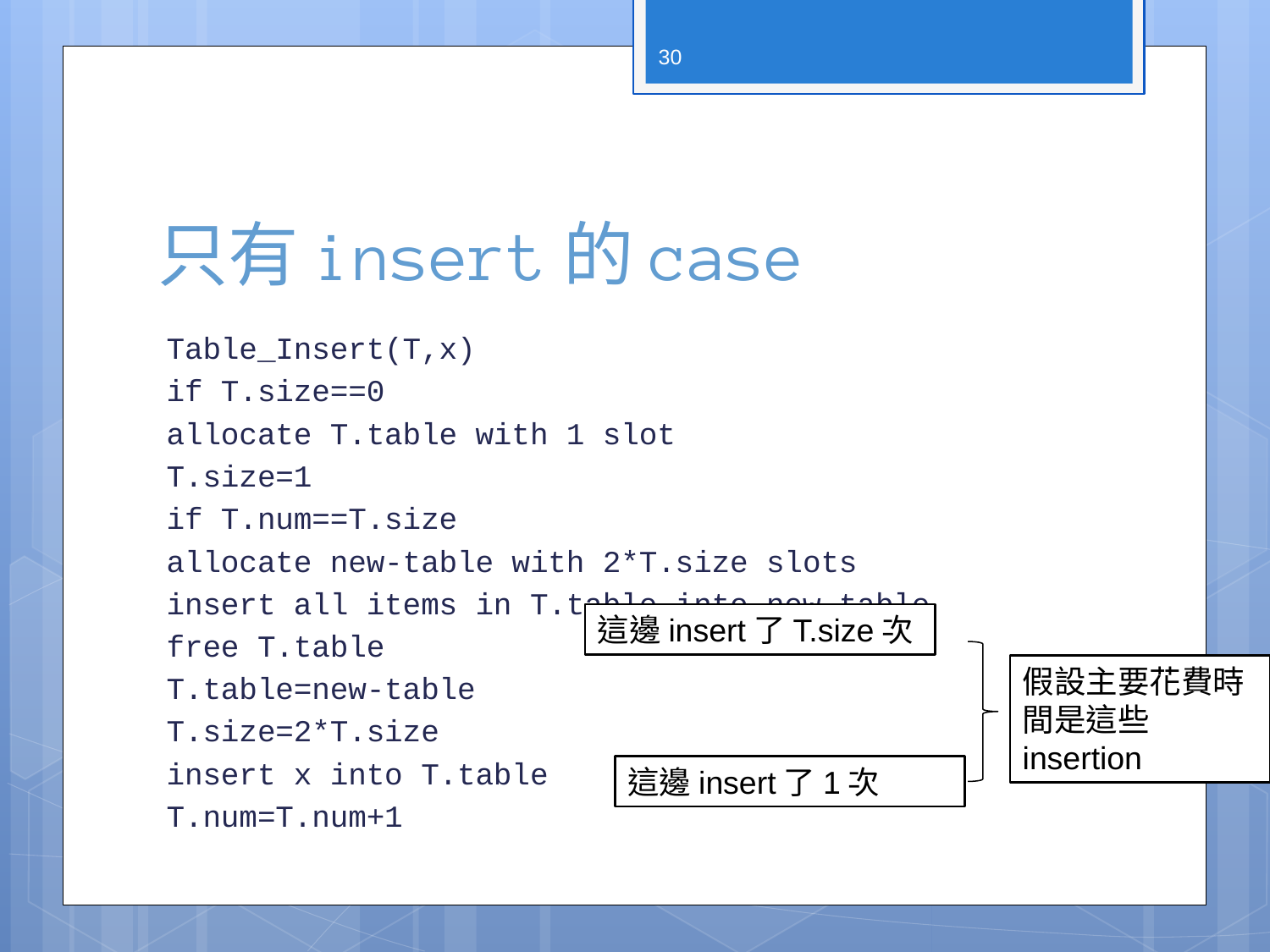

30
# 只有insert的case
Table_Insert(T,x)
if T.size==0
	allocate T.table with 1 slot
	T.size=1
if T.num==T.size
	allocate new-table with 2*T.size slots
	insert all items in T.table into new-table
	free T.table
	T.table=new-table
	T.size=2*T.size
insert x into T.table
T.num=T.num+1
這邊insert了T.size次

假設主要花費時間是這些insertion
這邊insert了1次